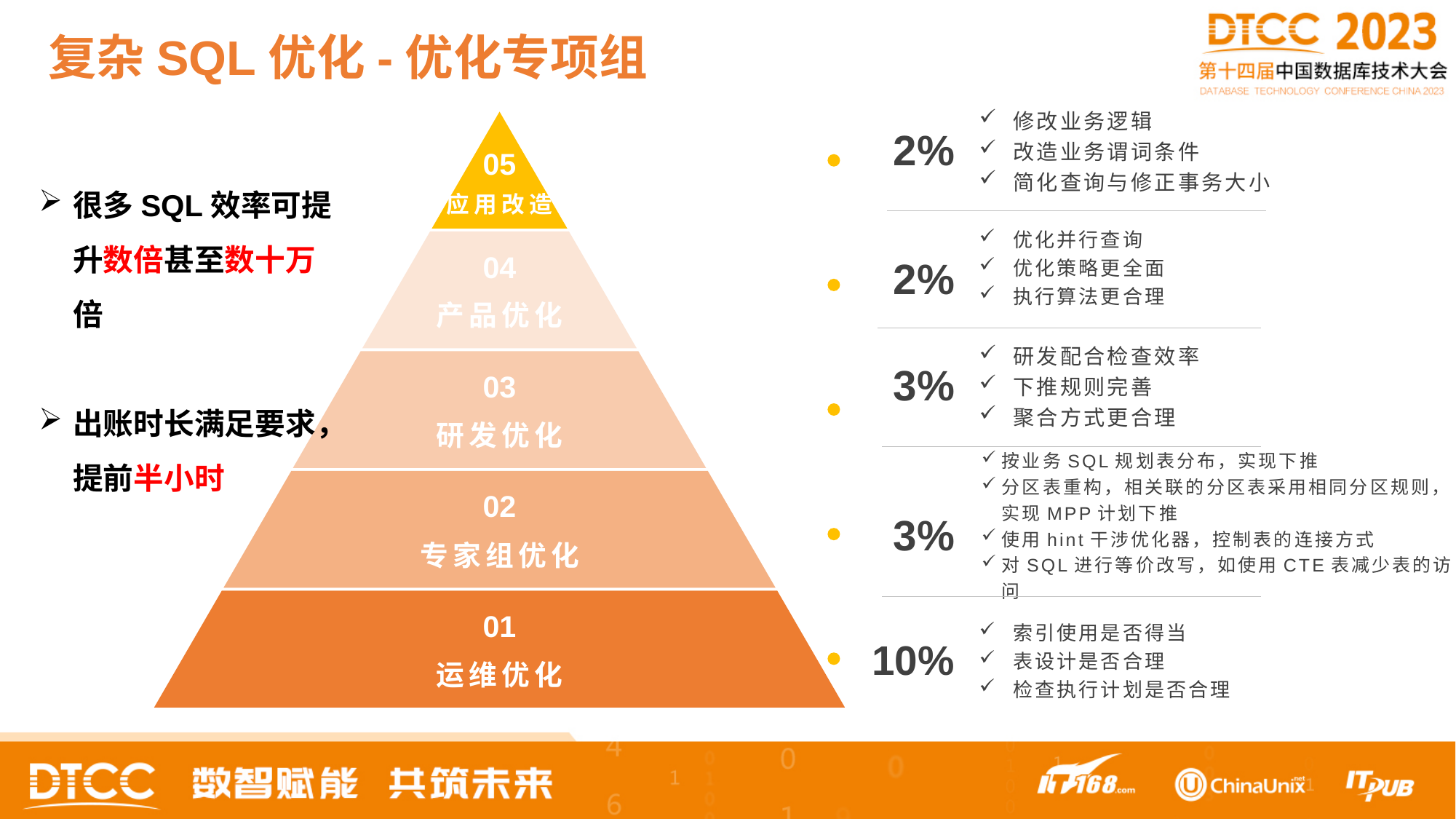

# 复杂SQL优化-优化专项组
修改业务逻辑
改造业务谓词条件
简化查询与修正事务大小
2%

优化并行查询
优化策略更全面
执行算法更合理

2%

研发配合检查效率
下推规则完善
聚合方式更合理
3%

3%

索引使用是否得当
表设计是否合理
检查执行计划是否合理
10%

05
很多SQL效率可提升数倍甚至数十万倍

出账时长满足要求，提前半小时
应用改造

04
产品优化

03
研发优化

按业务SQL规划表分布，实现下推
分区表重构，相关联的分区表采用相同分区规则，实现MPP计划下推
使用hint干涉优化器，控制表的连接方式
对SQL进行等价改写，如使用CTE表减少表的访问
02
专家组优化

01
运维优化